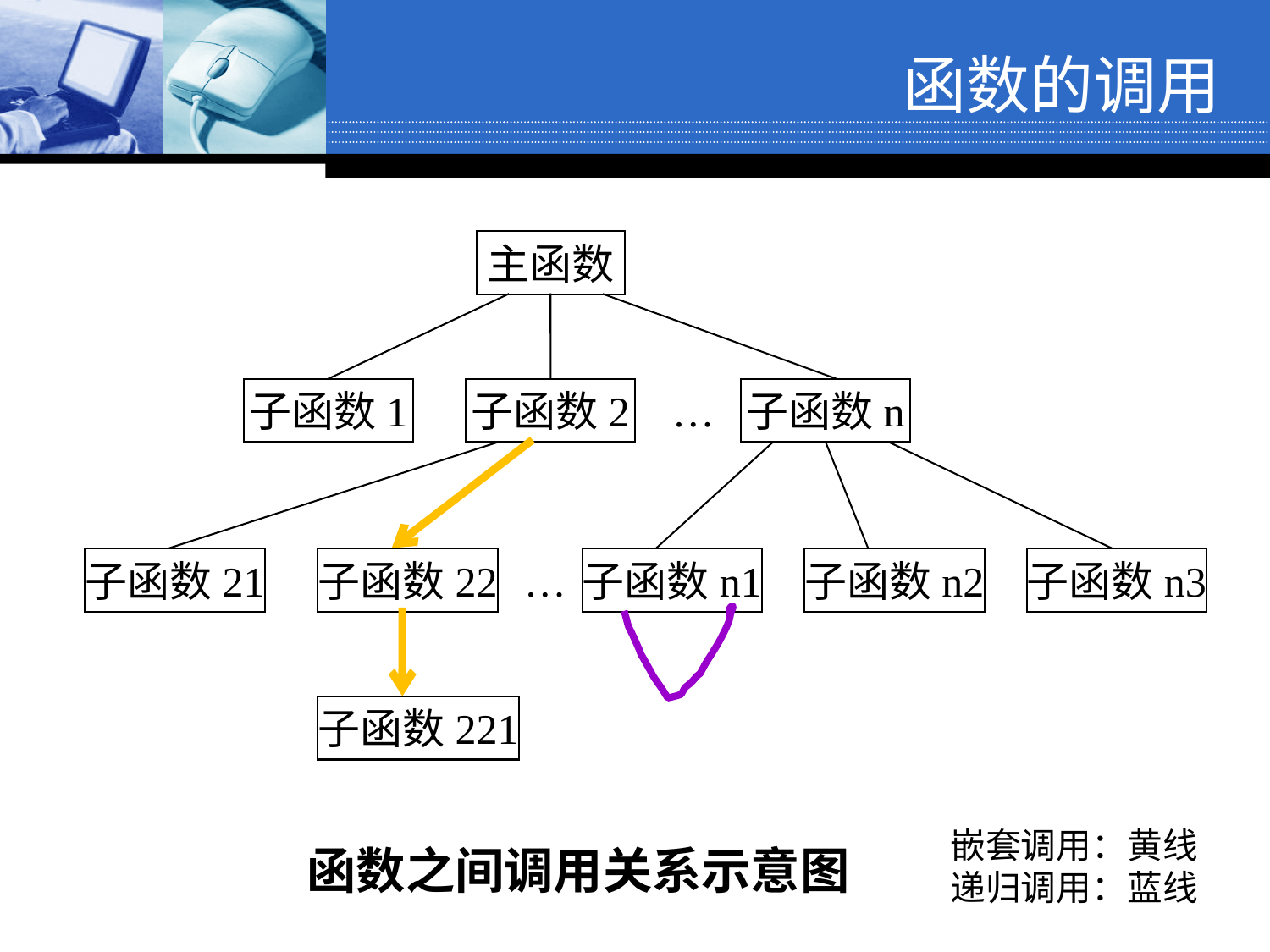

函数的调用
主函数

子函数1
子函数2
…
子函数n

子函数21
子函数22
…
子函数n1
子函数n2
子函数n3

子函数221

嵌套调用：黄线
递归调用：蓝线
函数之间调用关系示意图